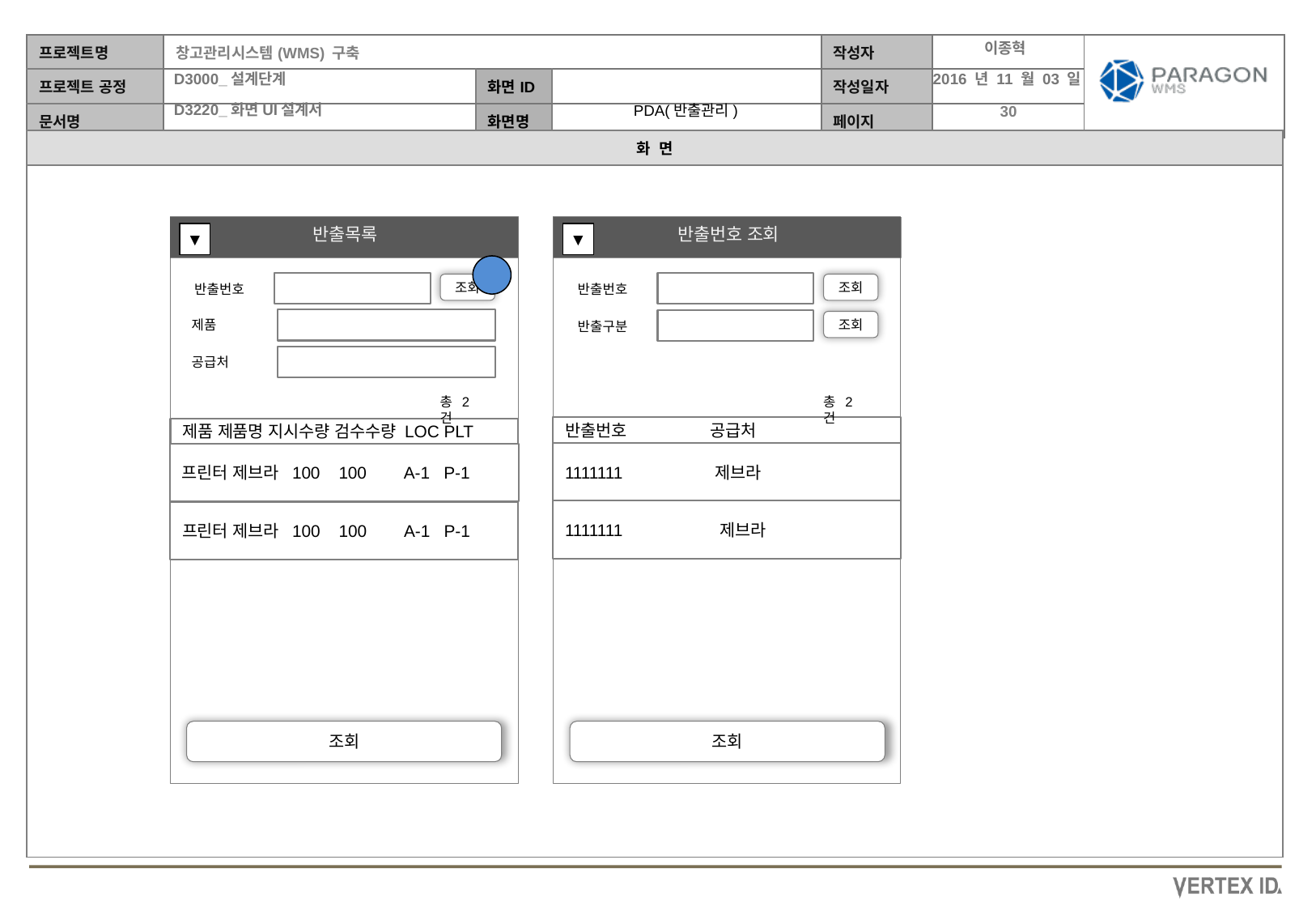

이종혁
2016 년 11 월 03 일
PDA(반출관리)

반출목록
반출번호 조회
▼
▼

조회
조회
반출번호
반출번호

제품
조회
반출구분

공급처
총2건
총2건
반출번호                  공급처
제품 제품명 지시수량 검수수량 LOC PLT
1111111                   제브라
프린터 제브라  100    100        A-1   P-1
1111111                    제브라
프린터 제브라  100    100        A-1   P-1
조회
조회